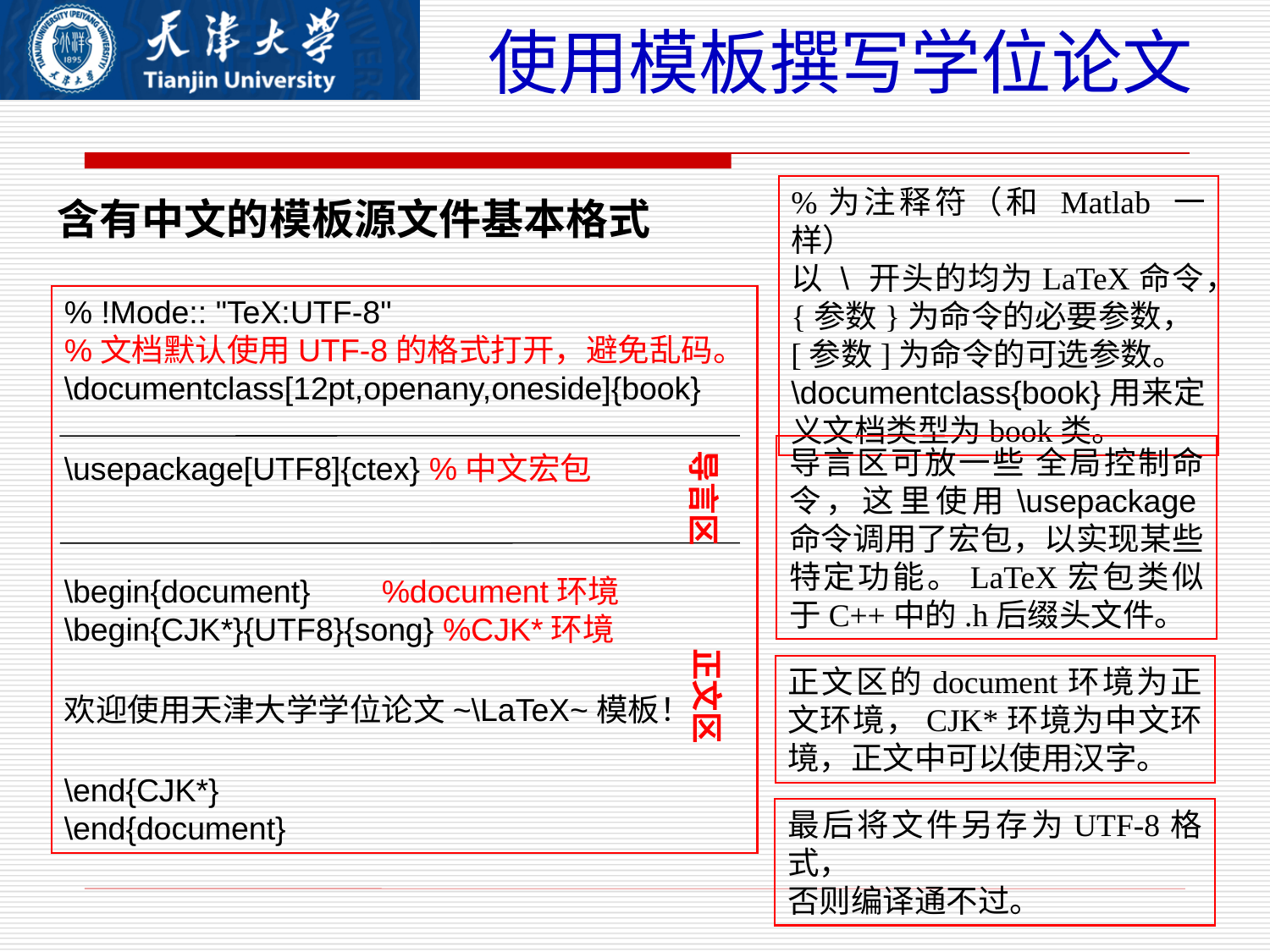

# 使用模板撰写学位论文
%为注释符（和 Matlab 一样）
以 \ 开头的均为LaTeX命令，{参数}为命令的必要参数，
[参数]为命令的可选参数。
\documentclass{book}用来定义文档类型为book类。
含有中文的模板源文件基本格式
% !Mode:: "TeX:UTF-8"
%文档默认使用UTF-8的格式打开，避免乱码。
\documentclass[12pt,openany,oneside]{book}

\usepackage[UTF8]{ctex} %中文宏包

\begin{document}        %document环境
\begin{CJK*}{UTF8}{song} %CJK*环境

欢迎使用天津大学学位论文~\LaTeX~模板！

\end{CJK*}
\end{document}

导言区可放一些 全局控制命令，这里使用\usepackage命令调用了宏包，以实现某些特定功能。LaTeX宏包类似于C++中的.h后缀头文件。
导言区

正文区
正文区的document环境为正文环境，CJK*环境为中文环境，正文中可以使用汉字。
最后将文件另存为UTF-8格式，
否则编译通不过。